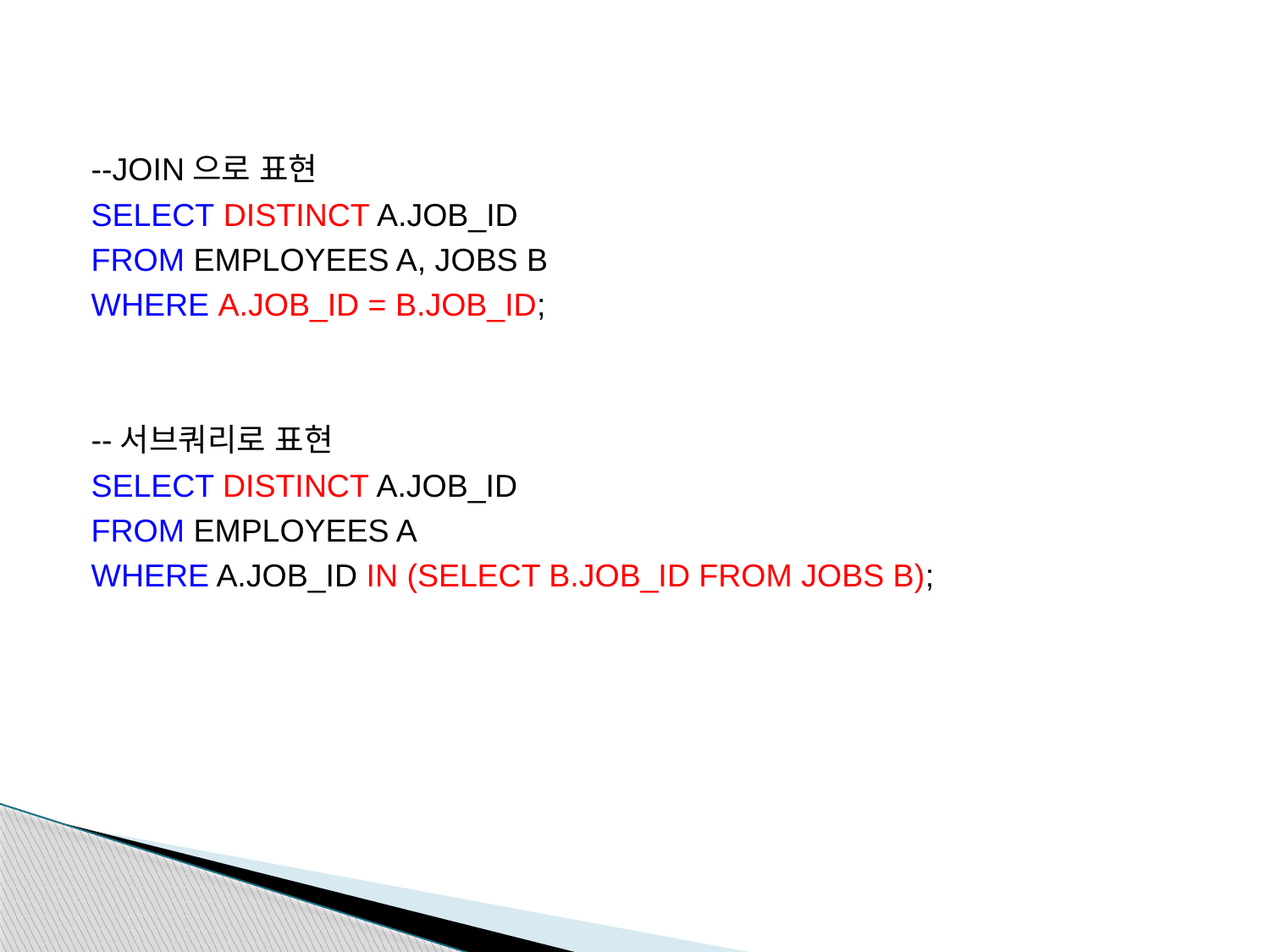

--JOIN으로 표현
SELECT DISTINCT A.JOB_ID
FROM EMPLOYEES A, JOBS B
WHERE A.JOB_ID = B.JOB_ID;

--서브쿼리로 표현
SELECT DISTINCT A.JOB_ID
FROM EMPLOYEES A
WHERE A.JOB_ID IN (SELECT B.JOB_ID FROM JOBS B);